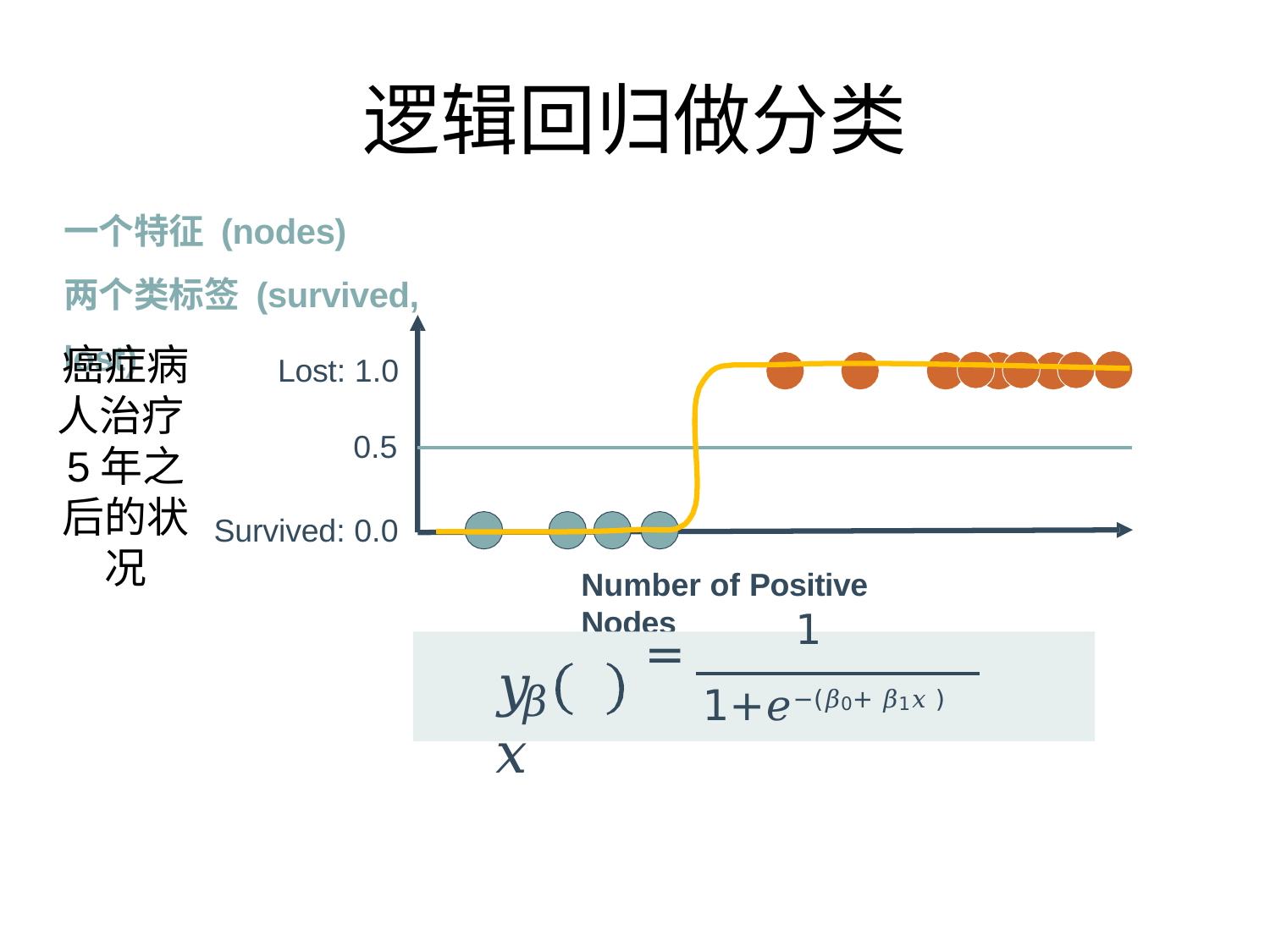

# 逻辑回归做分类
一个特征 (nodes)
两个类标签 (survived, lost)

癌症病人治疗5年之后的状况
Lost: 1.0

0.5

Survived: 0.0
Number of Positive Nodes

=       1
1+𝑒−(𝛽0+ 𝛽1𝑥 )

𝑦	𝑥

𝛽